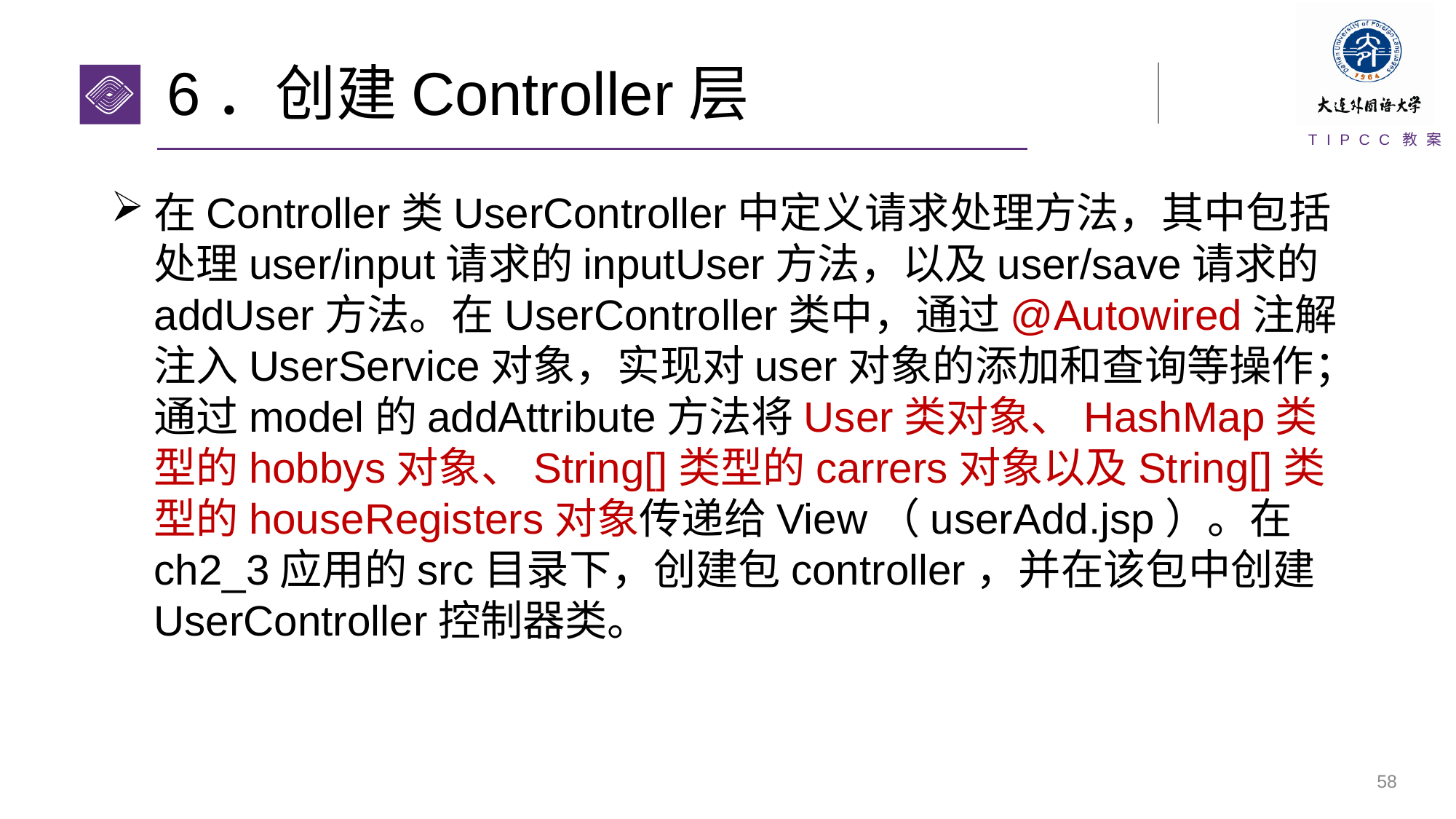

# 6．创建Controller层
在Controller类UserController中定义请求处理方法，其中包括处理user/input请求的inputUser方法，以及user/save请求的addUser方法。在UserController类中，通过@Autowired注解注入UserService对象，实现对user对象的添加和查询等操作；通过model的addAttribute方法将User类对象、HashMap类型的hobbys对象、String[]类型的carrers对象以及String[]类型的houseRegisters对象传递给View（userAdd.jsp）。在ch2_3应用的src目录下，创建包controller，并在该包中创建UserController控制器类。
58